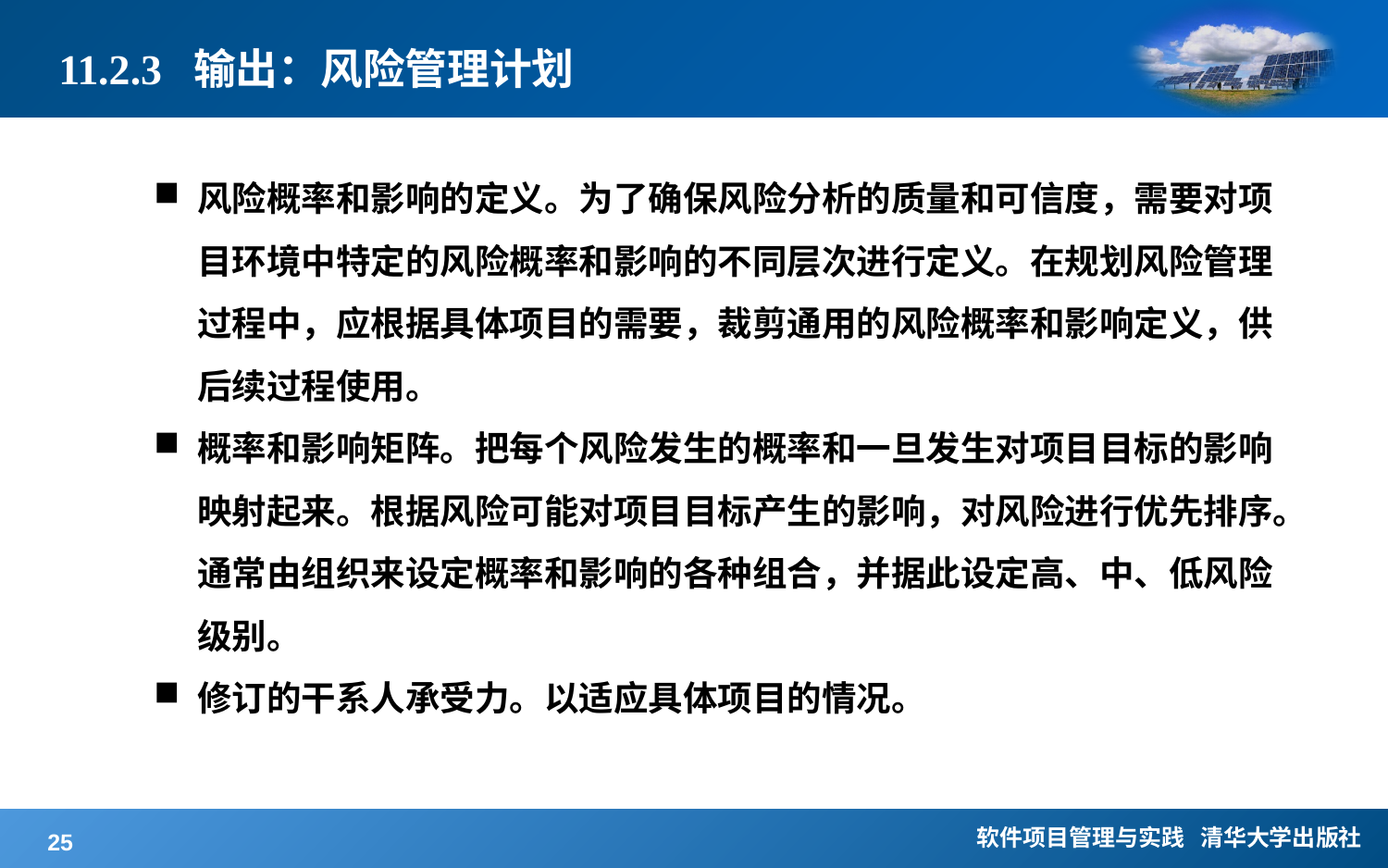

# 11.2.3  输出：风险管理计划
风险概率和影响的定义。为了确保风险分析的质量和可信度，需要对项目环境中特定的风险概率和影响的不同层次进行定义。在规划风险管理过程中，应根据具体项目的需要，裁剪通用的风险概率和影响定义，供后续过程使用。
概率和影响矩阵。把每个风险发生的概率和一旦发生对项目目标的影响映射起来。根据风险可能对项目目标产生的影响，对风险进行优先排序。通常由组织来设定概率和影响的各种组合，并据此设定高、中、低风险级别。
修订的干系人承受力。以适应具体项目的情况。